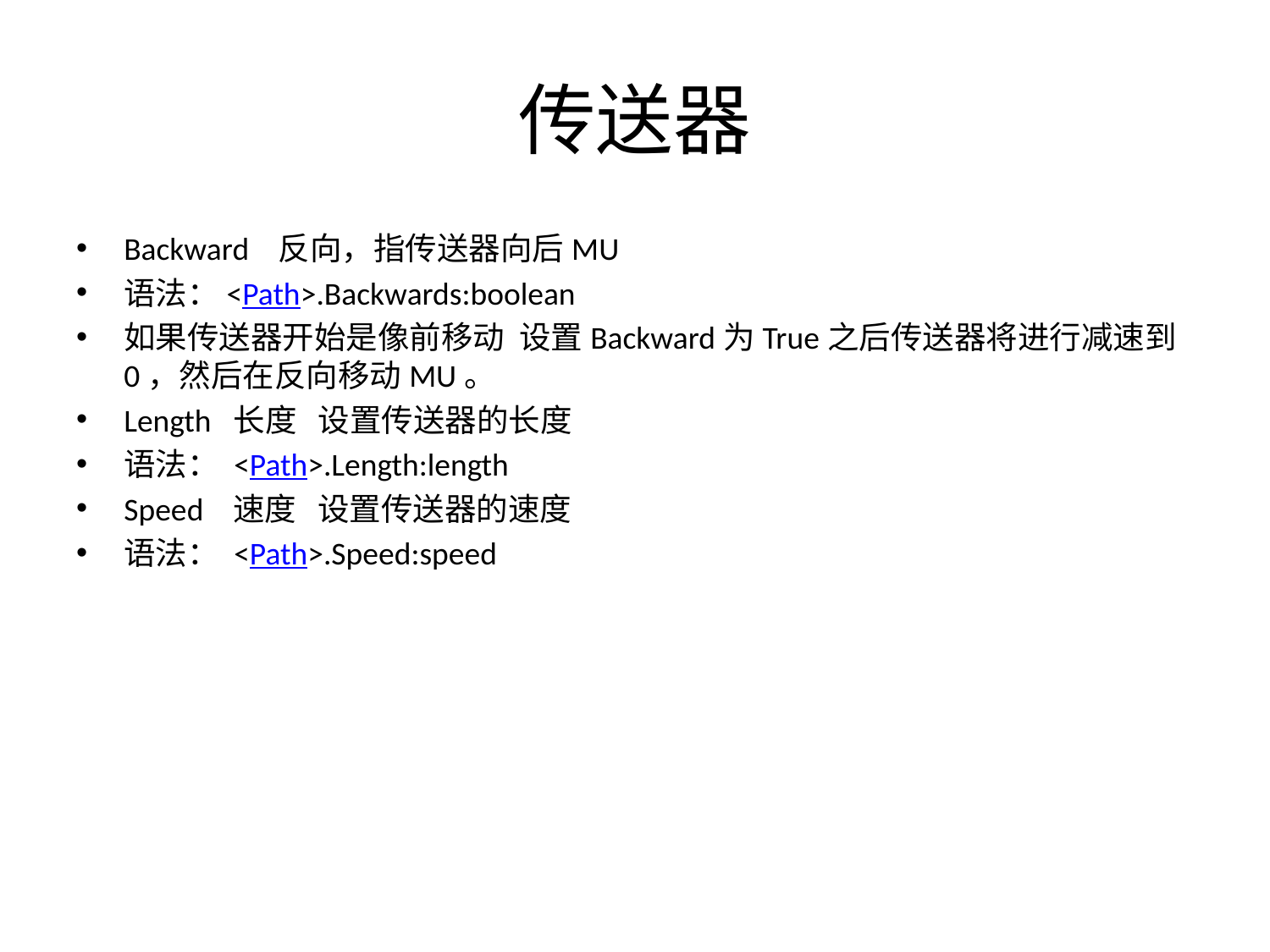

# 传送器
Backward   反向，指传送器向后MU
语法：<Path>.Backwards:boolean
如果传送器开始是像前移动  设置Backward为True之后传送器将进行减速到0，然后在反向移动MU。
Length  长度   设置传送器的长度
语法： <Path>.Length:length
Speed   速度   设置传送器的速度
语法： <Path>.Speed:speed